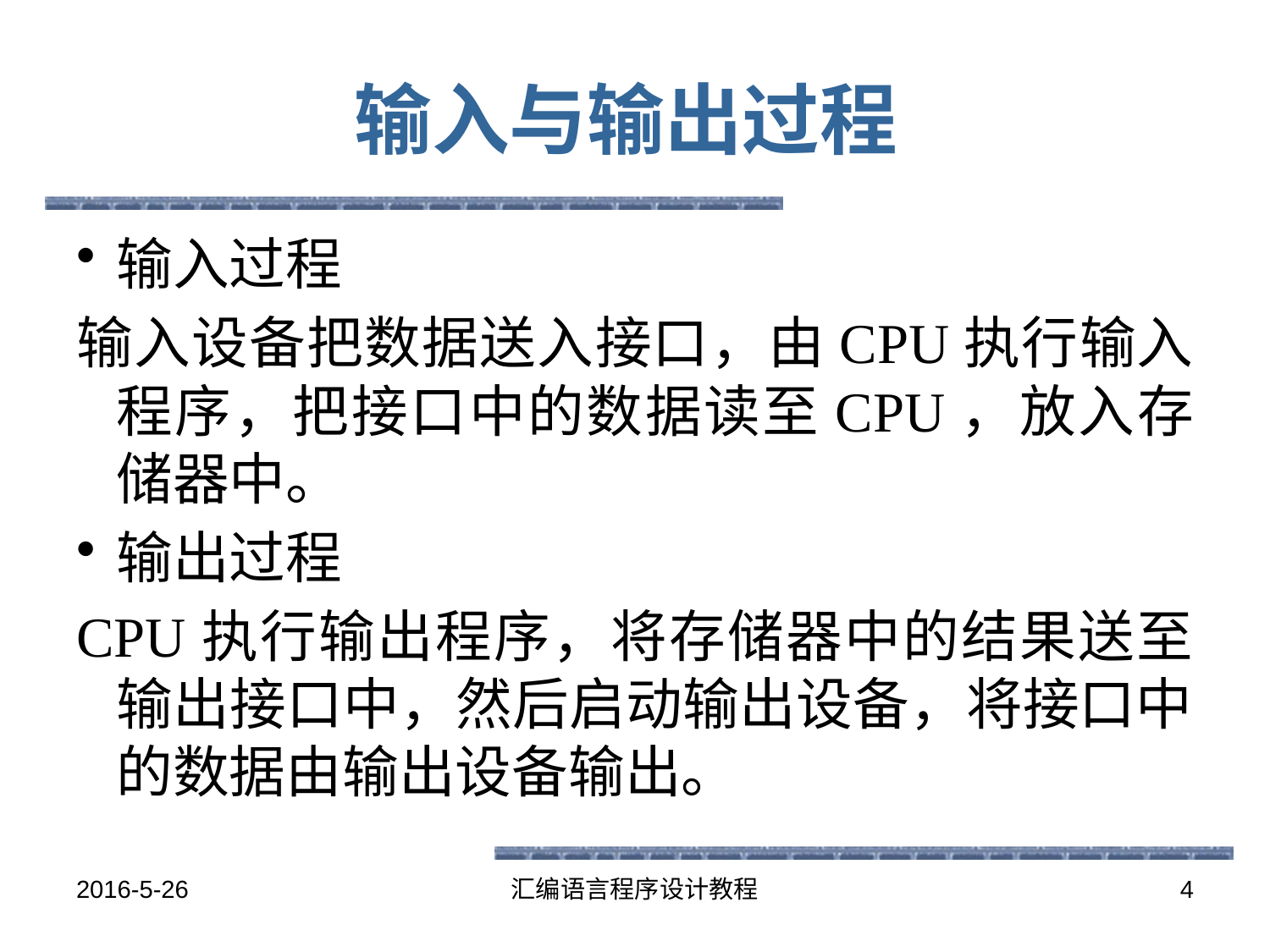

# 输入与输出过程
输入过程
输入设备把数据送入接口，由CPU执行输入程序，把接口中的数据读至CPU，放入存储器中。
输出过程
CPU执行输出程序，将存储器中的结果送至输出接口中，然后启动输出设备，将接口中的数据由输出设备输出。
2016-5-26
汇编语言程序设计教程
4